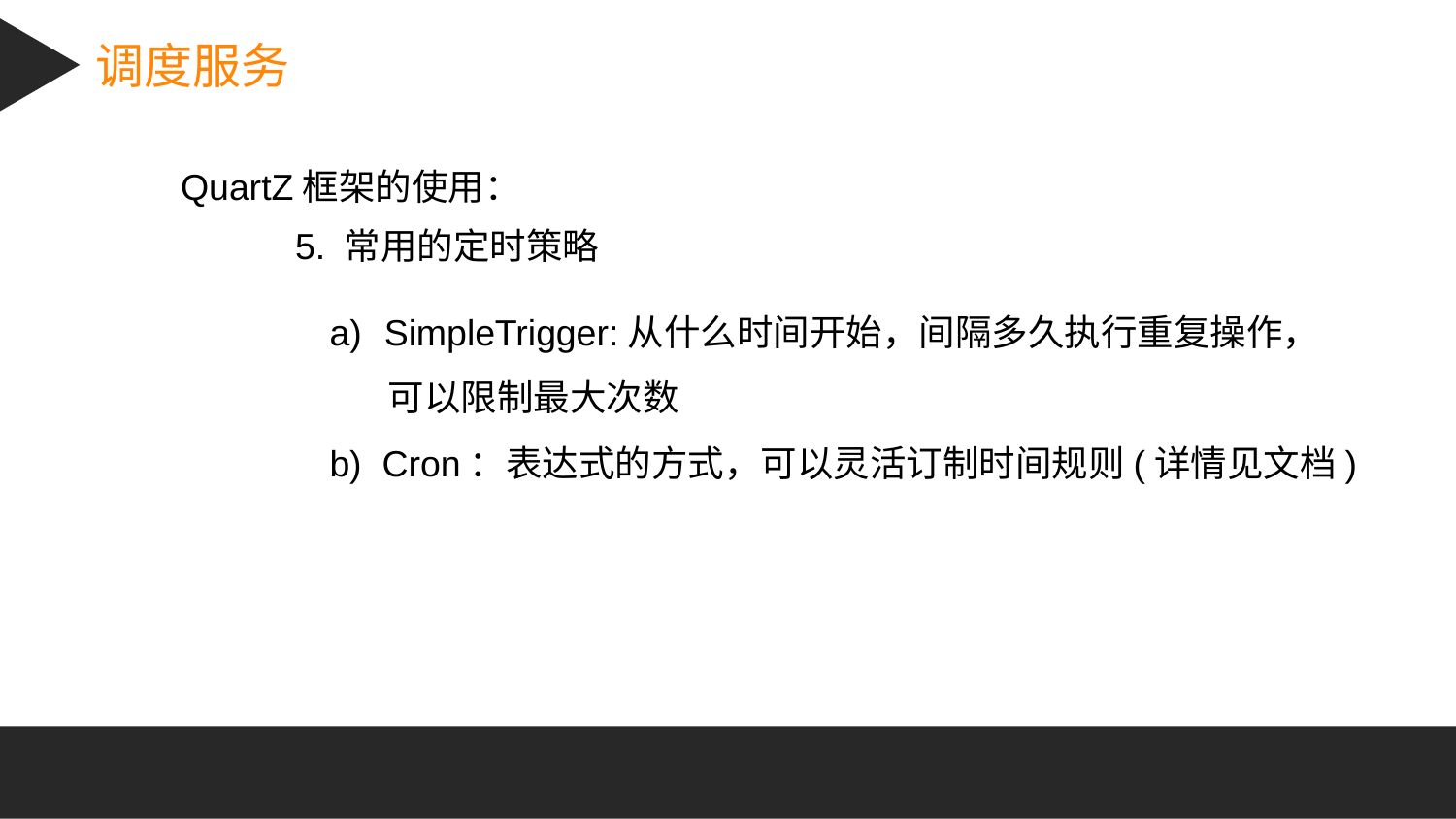

调度服务
QuartZ框架的使用：
5. 常用的定时策略
SimpleTrigger:从什么时间开始，间隔多久执行重复操作，
      可以限制最大次数
b)  Cron：表达式的方式，可以灵活订制时间规则(详情见文档)